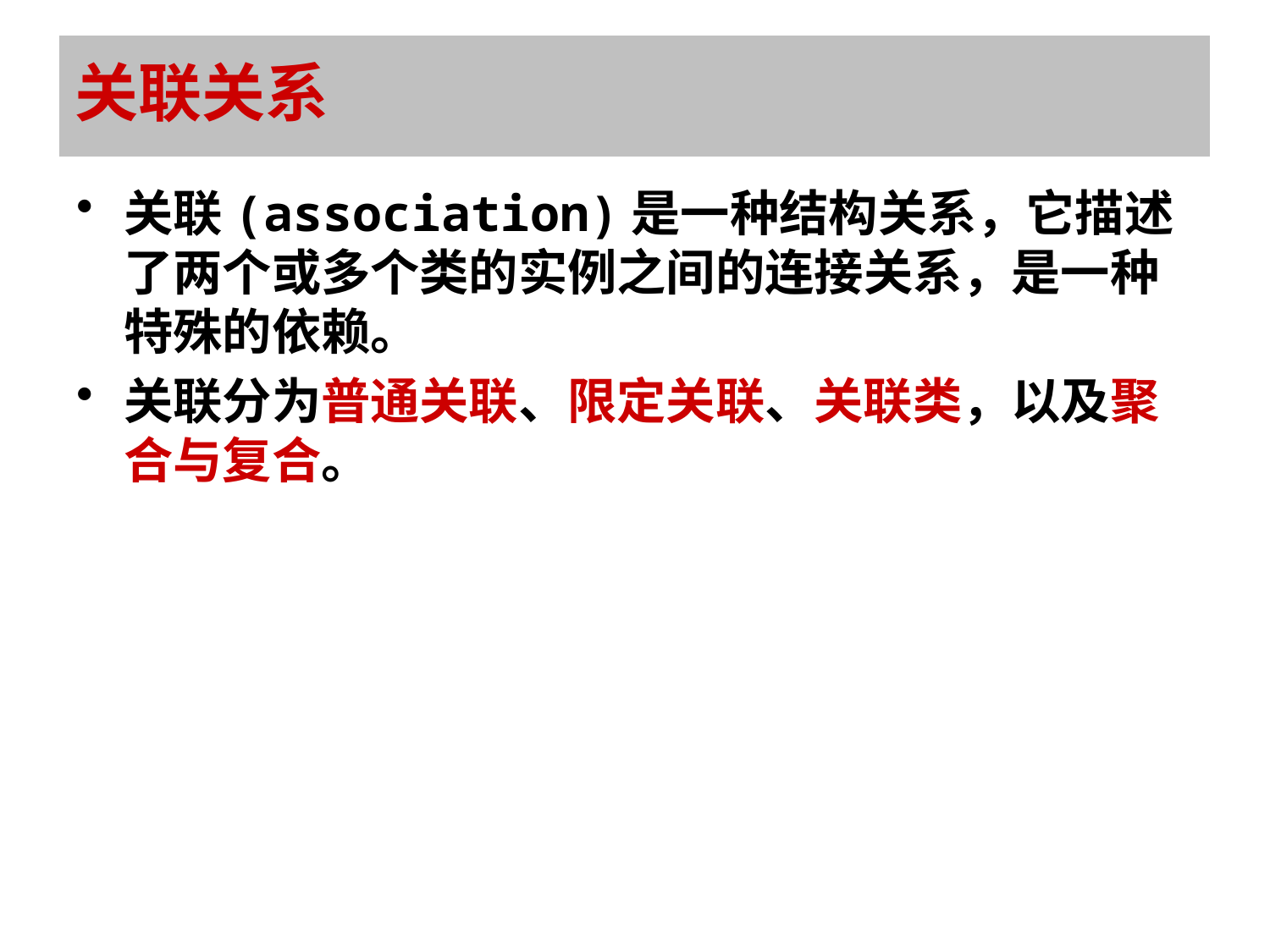

# 关联关系
关联(association)是一种结构关系，它描述了两个或多个类的实例之间的连接关系，是一种特殊的依赖。
关联分为普通关联、限定关联、关联类，以及聚合与复合。